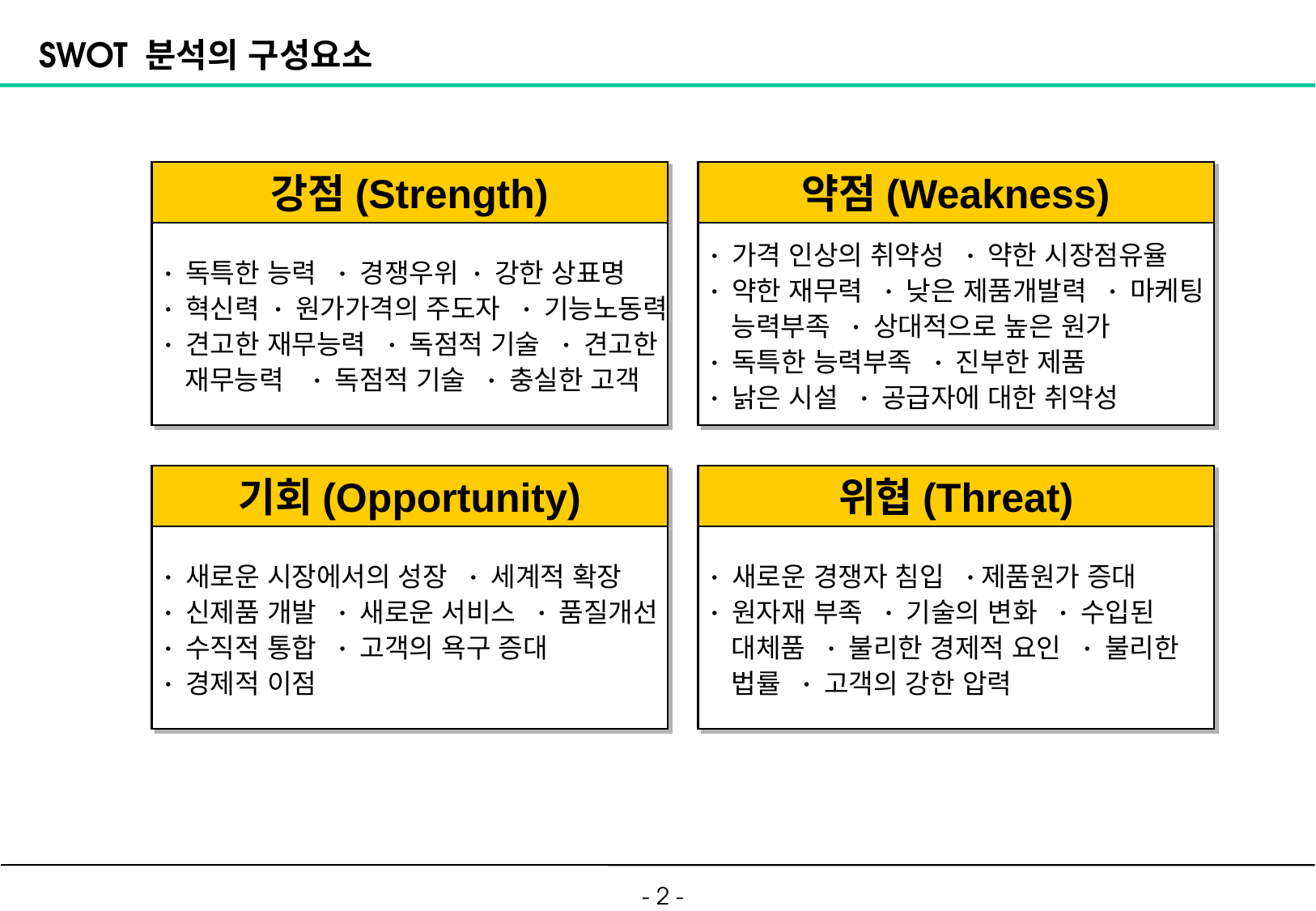

# SWOT 분석의 구성요소
강점(Strength)
약점(Weakness)
· 독특한 능력  · 경쟁우위 · 강한 상표명
· 혁신력 · 원가가격의 주도자  · 기능노동력
· 견고한 재무능력  · 독점적 기술  · 견고한
  재무능력   · 독점적 기술  · 충실한 고객
· 가격 인상의 취약성  · 약한 시장점유율
· 약한 재무력  · 낮은 제품개발력  · 마케팅
  능력부족  · 상대적으로 높은 원가
· 독특한 능력부족  · 진부한 제품
· 낡은 시설  · 공급자에 대한 취약성
기회(Opportunity)
위협(Threat)
· 새로운 시장에서의 성장  · 세계적 확장
· 신제품 개발  · 새로운 서비스  · 품질개선
· 수직적 통합  · 고객의 욕구 증대
· 경제적 이점
· 새로운 경쟁자 침입  ·제품원가 증대
· 원자재 부족  · 기술의 변화  · 수입된
  대체품  · 불리한 경제적 요인  · 불리한
  법률  · 고객의 강한 압력
- 2 -